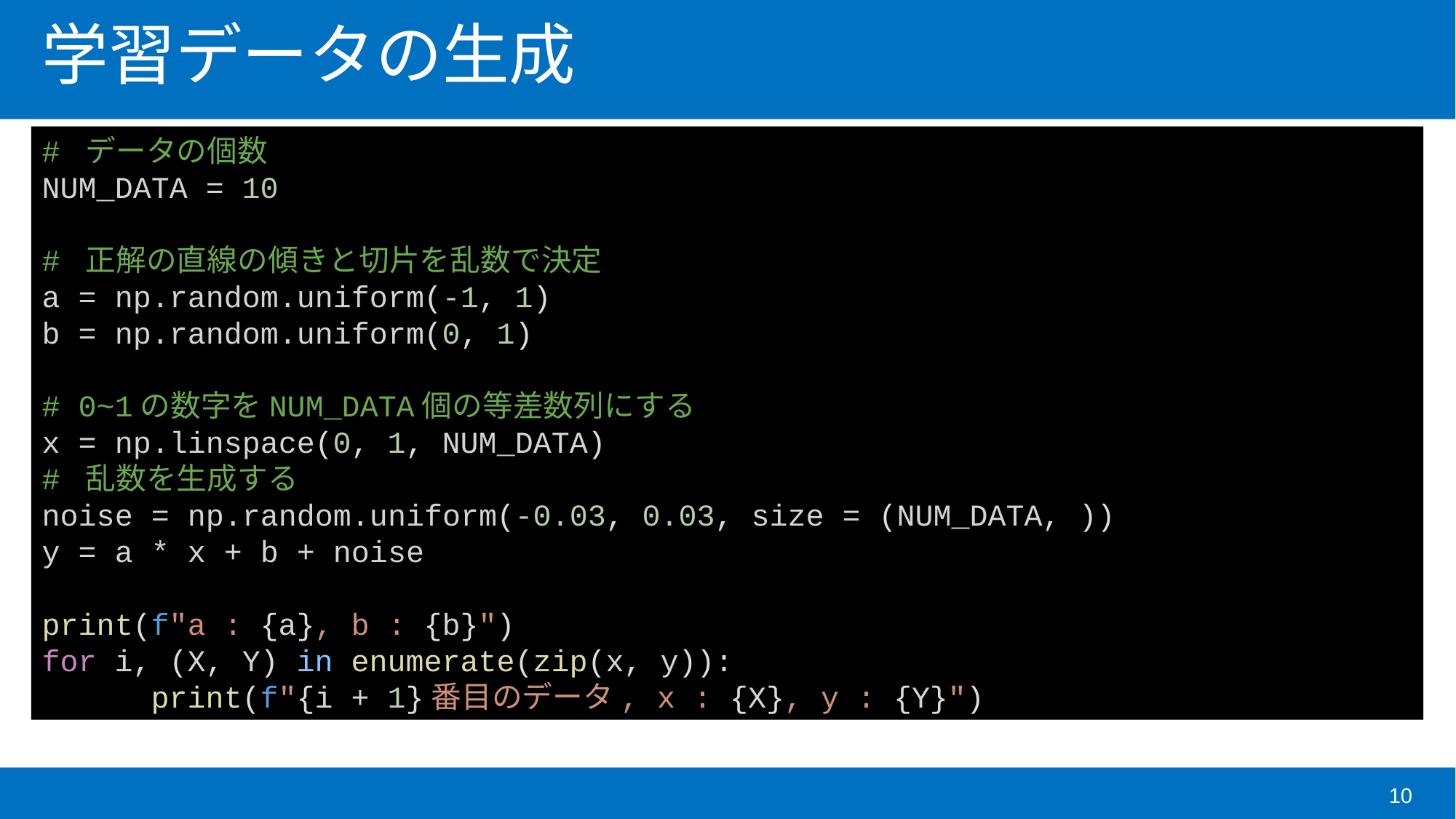

# 学習データの生成

# データの個数
NUM_DATA = 10
# 正解の直線の傾きと切片を乱数で決定
a = np.random.uniform(-1, 1)
b = np.random.uniform(0, 1)
# 0~1の数字をNUM_DATA個の等差数列にする
x = np.linspace(0, 1, NUM_DATA)
# 乱数を生成する
noise = np.random.uniform(-0.03, 0.03, size = (NUM_DATA, ))
y = a * x + b + noise
print(f"a : {a}, b : {b}")
for i, (X, Y) in enumerate(zip(x, y)):
	print(f"{i + 1}番目のデータ, x : {X}, y : {Y}")
10